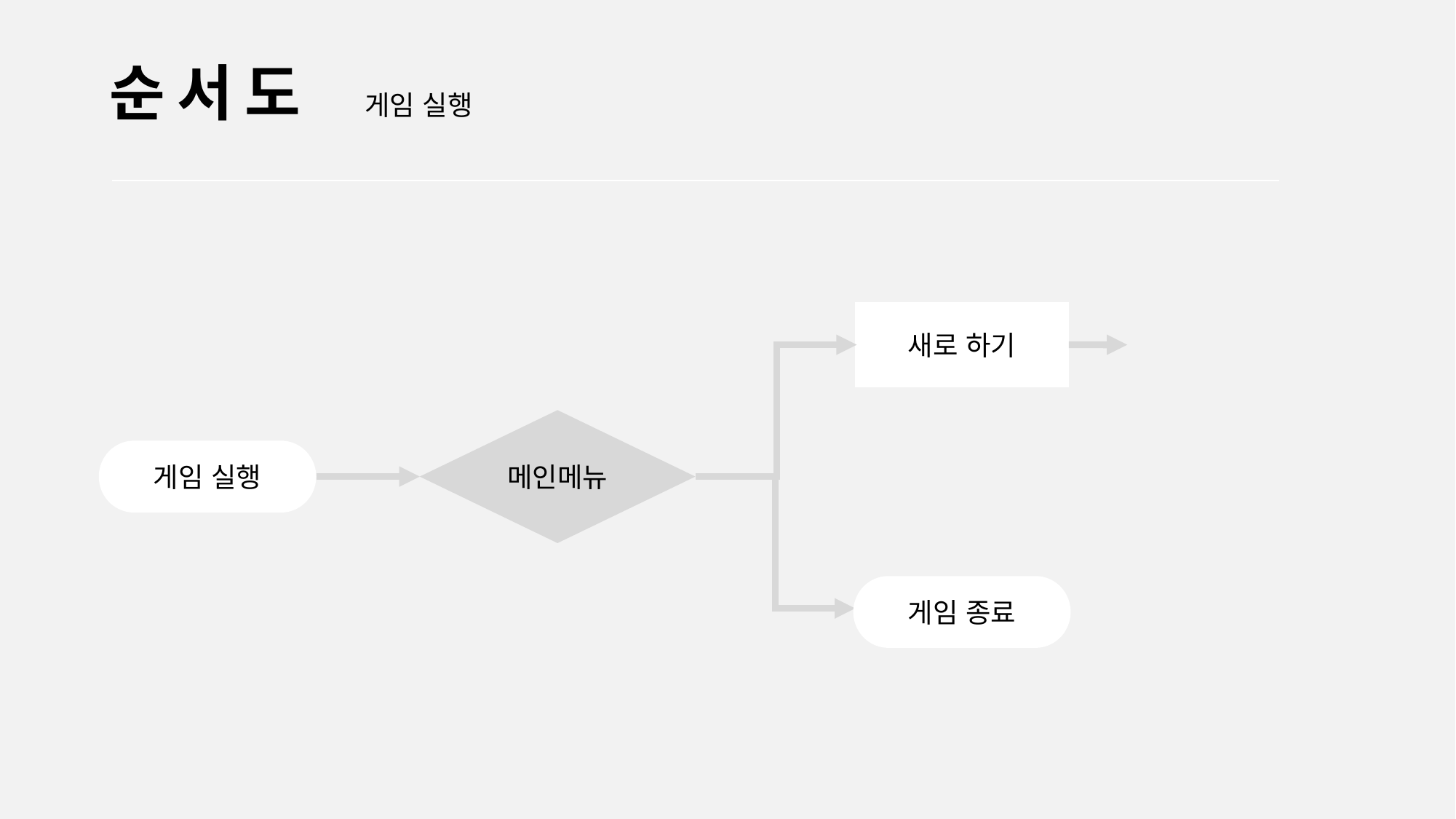

순서도

게임 실행
새로 하기
메인메뉴
게임 실행
게임 종료